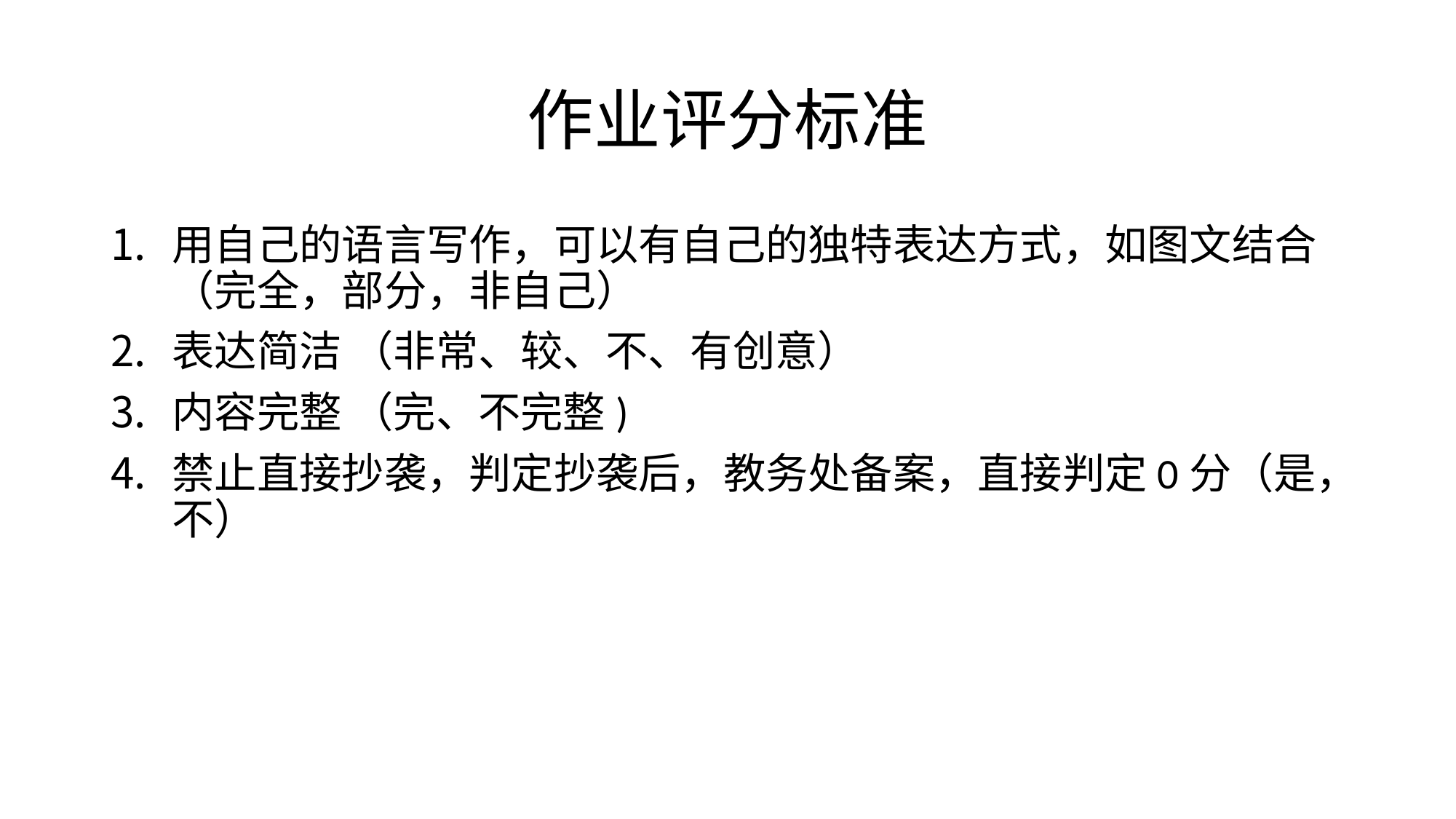

# 作业评分标准
用自己的语言写作，可以有自己的独特表达方式，如图文结合 （完全，部分，非自己）
表达简洁 （非常、较、不、有创意）
内容完整 （完、不完整)
禁止直接抄袭，判定抄袭后，教务处备案，直接判定0分（是，不）